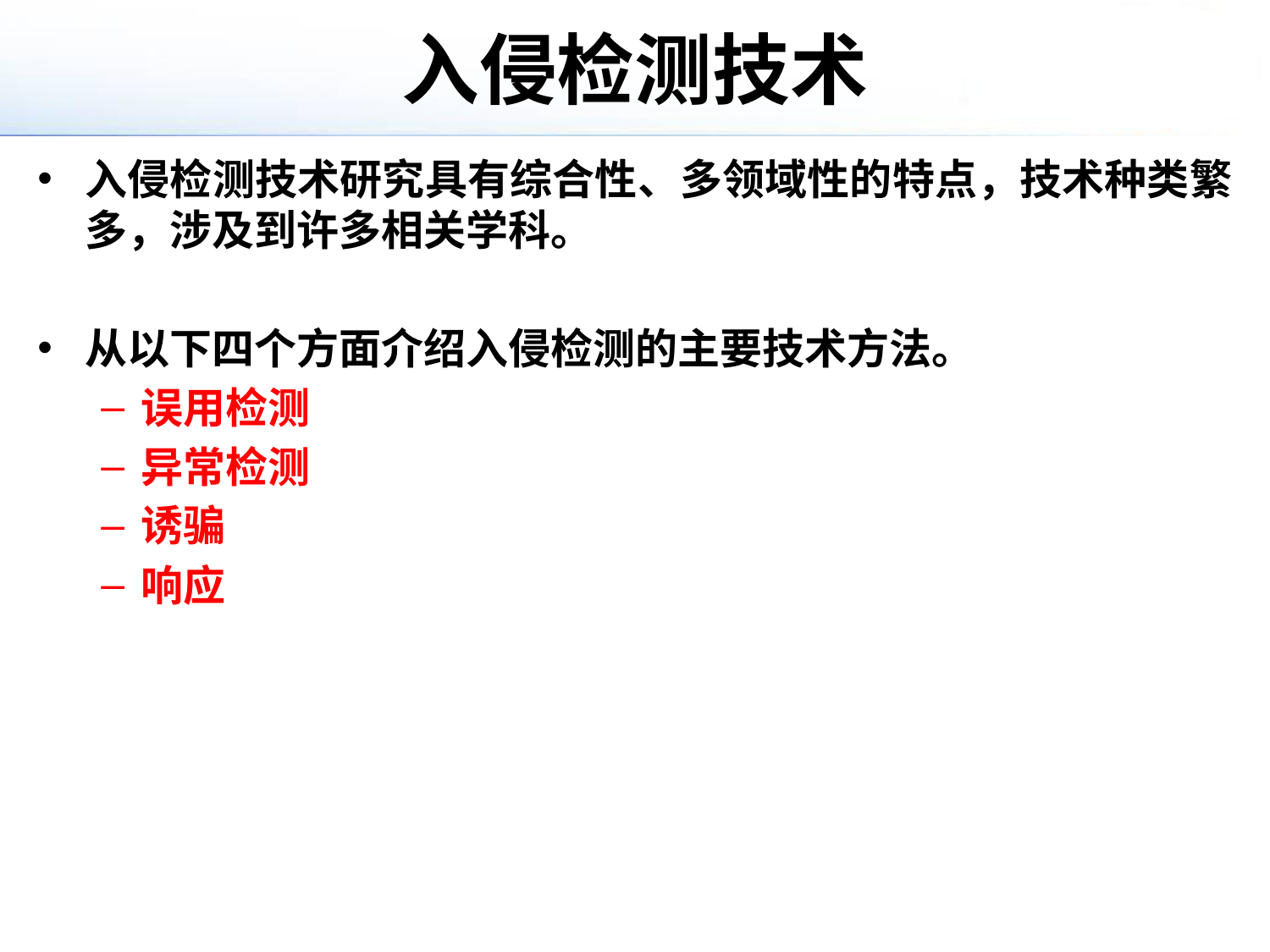

# 入侵检测技术
入侵检测技术研究具有综合性、多领域性的特点，技术种类繁多，涉及到许多相关学科。

从以下四个方面介绍入侵检测的主要技术方法。
误用检测
异常检测
诱骗
响应